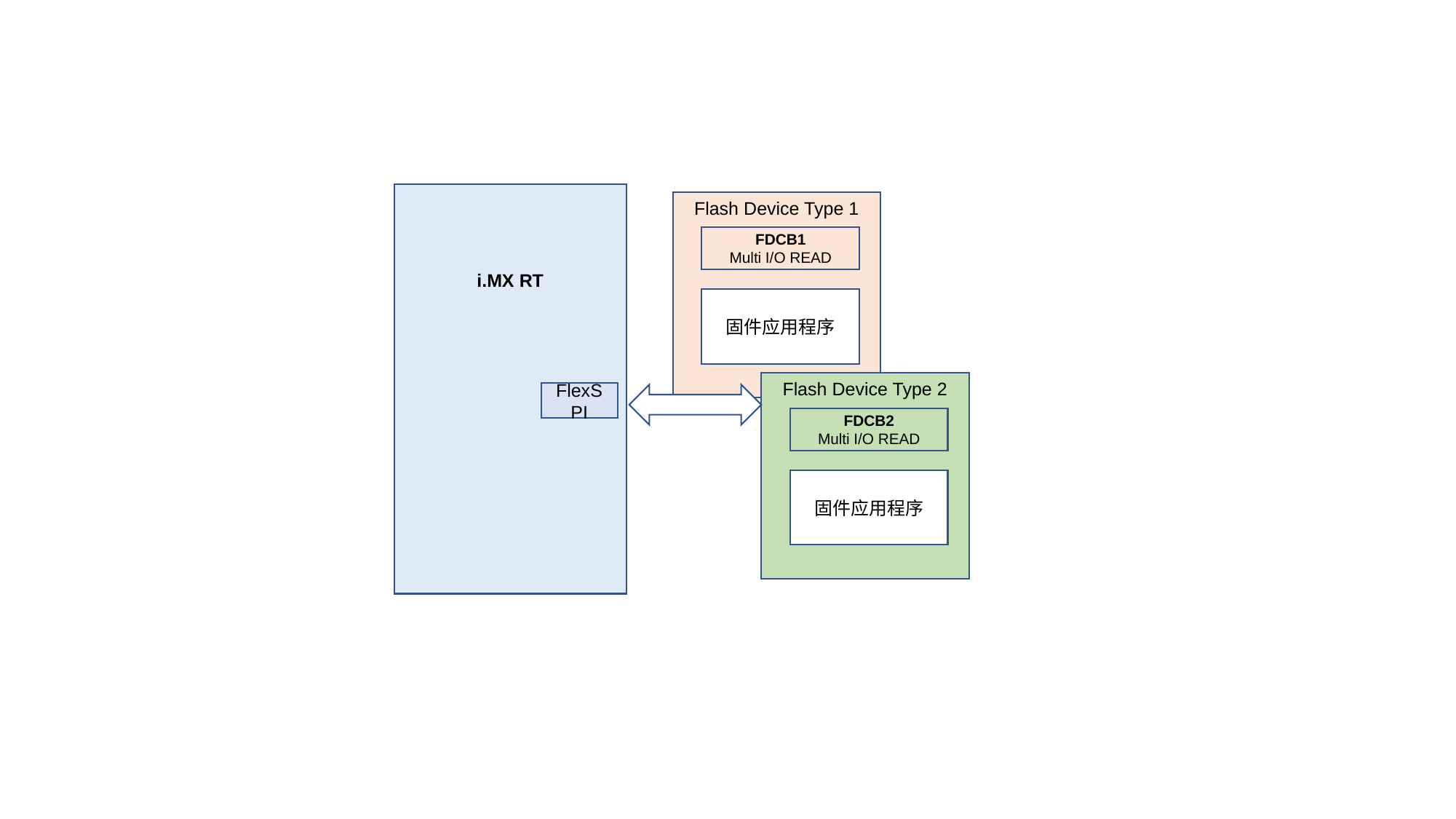

i.MX RT

Flash Device Type 1

FDCB1
Multi I/O READ
固件应用程序
Flash Device Type 2

FlexSPI

FDCB2
Multi I/O READ
固件应用程序